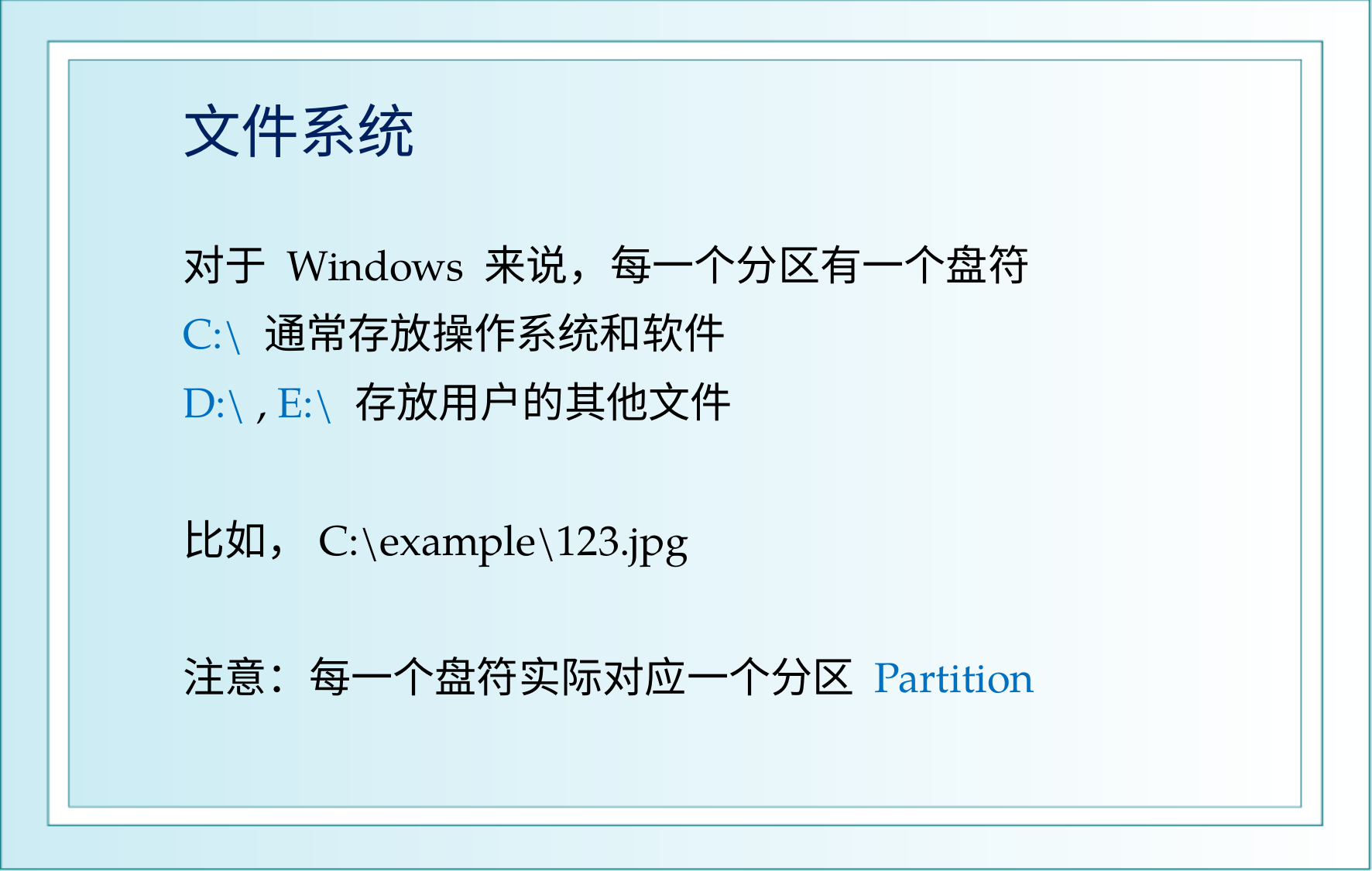

# 文件系统
对于 Windows 来说，每一个分区有一个盘符
C:\ 通常存放操作系统和软件
D:\ , E:\ 存放用户的其他文件

比如，C:\example\123.jpg

注意：每一个盘符实际对应一个分区 Partition